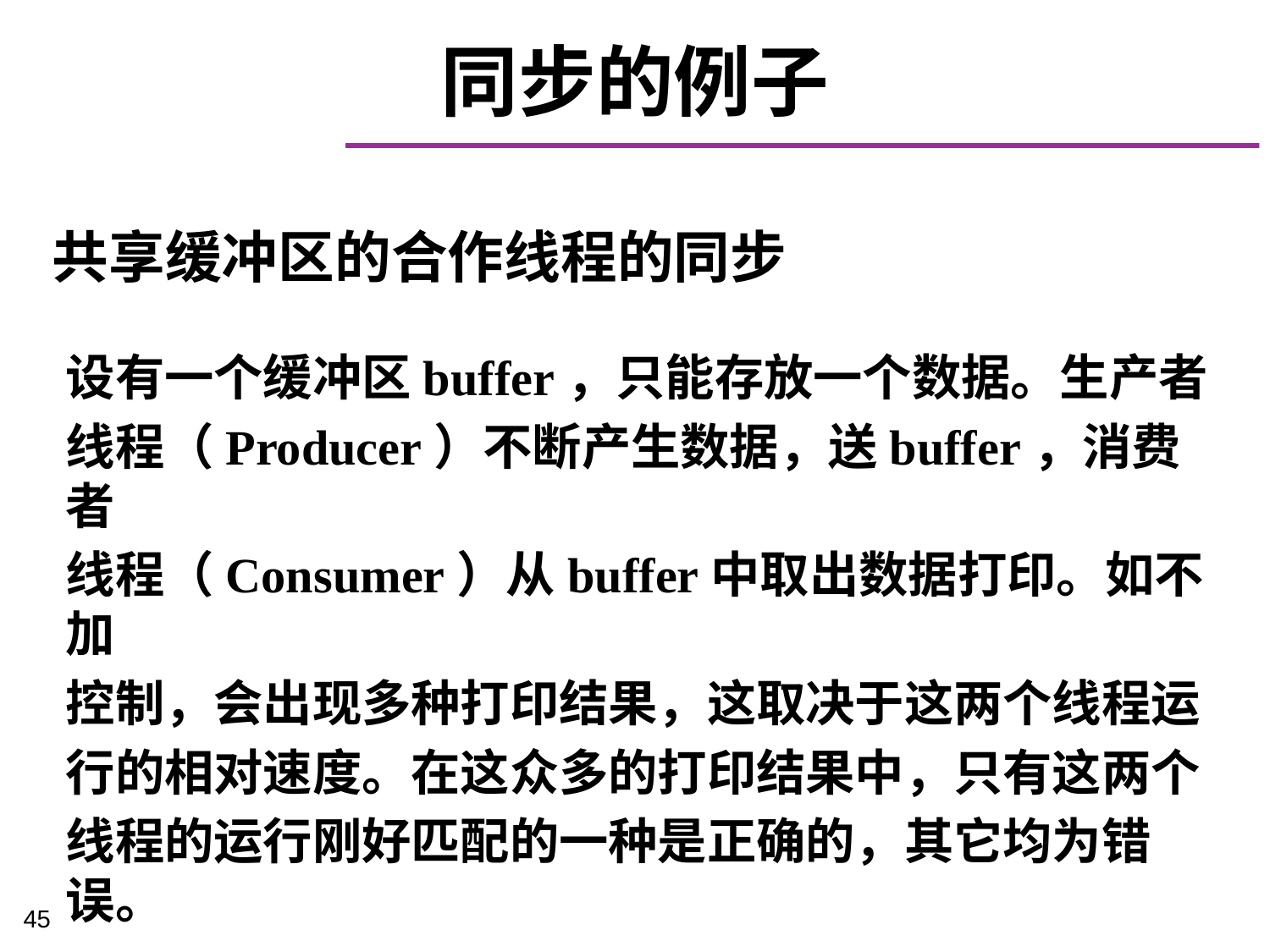

# 同步的例子
共享缓冲区的合作线程的同步
设有一个缓冲区buffer，只能存放一个数据。生产者
线程（Producer）不断产生数据，送buffer，消费者
线程（Consumer）从buffer中取出数据打印。如不加
控制，会出现多种打印结果，这取决于这两个线程运
行的相对速度。在这众多的打印结果中，只有这两个
线程的运行刚好匹配的一种是正确的，其它均为错误。
45